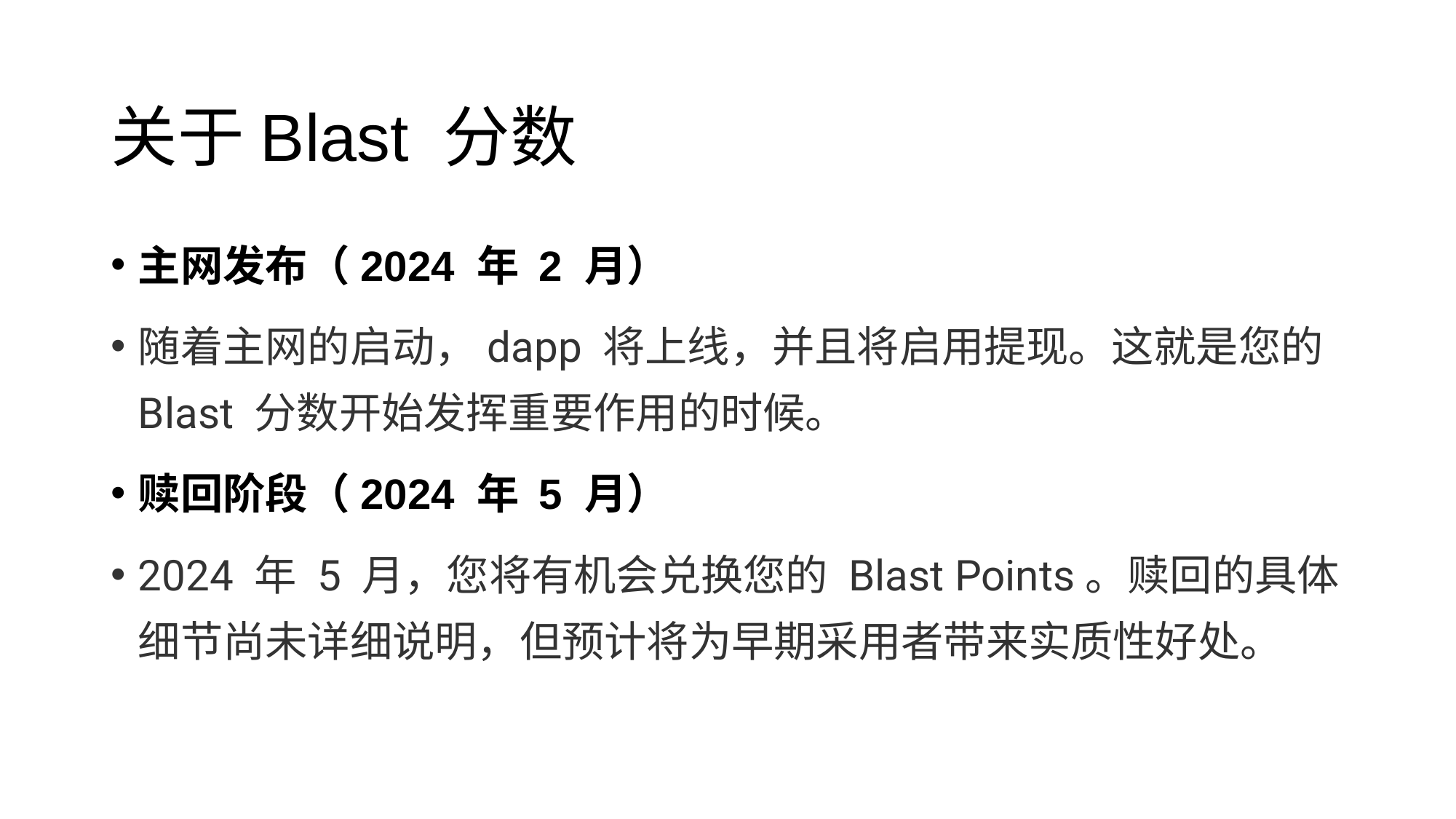

# 关于Blast 分数
主网发布（2024 年 2 月）
随着主网的启动，dapp 将上线，并且将启用提现。这就是您的Blast 分数开始发挥重要作用的时候。
赎回阶段（2024 年 5 月）
2024 年 5 月，您将有机会兑换您的 Blast Points。赎回的具体细节尚未详细说明，但预计将为早期采用者带来实质性好处。